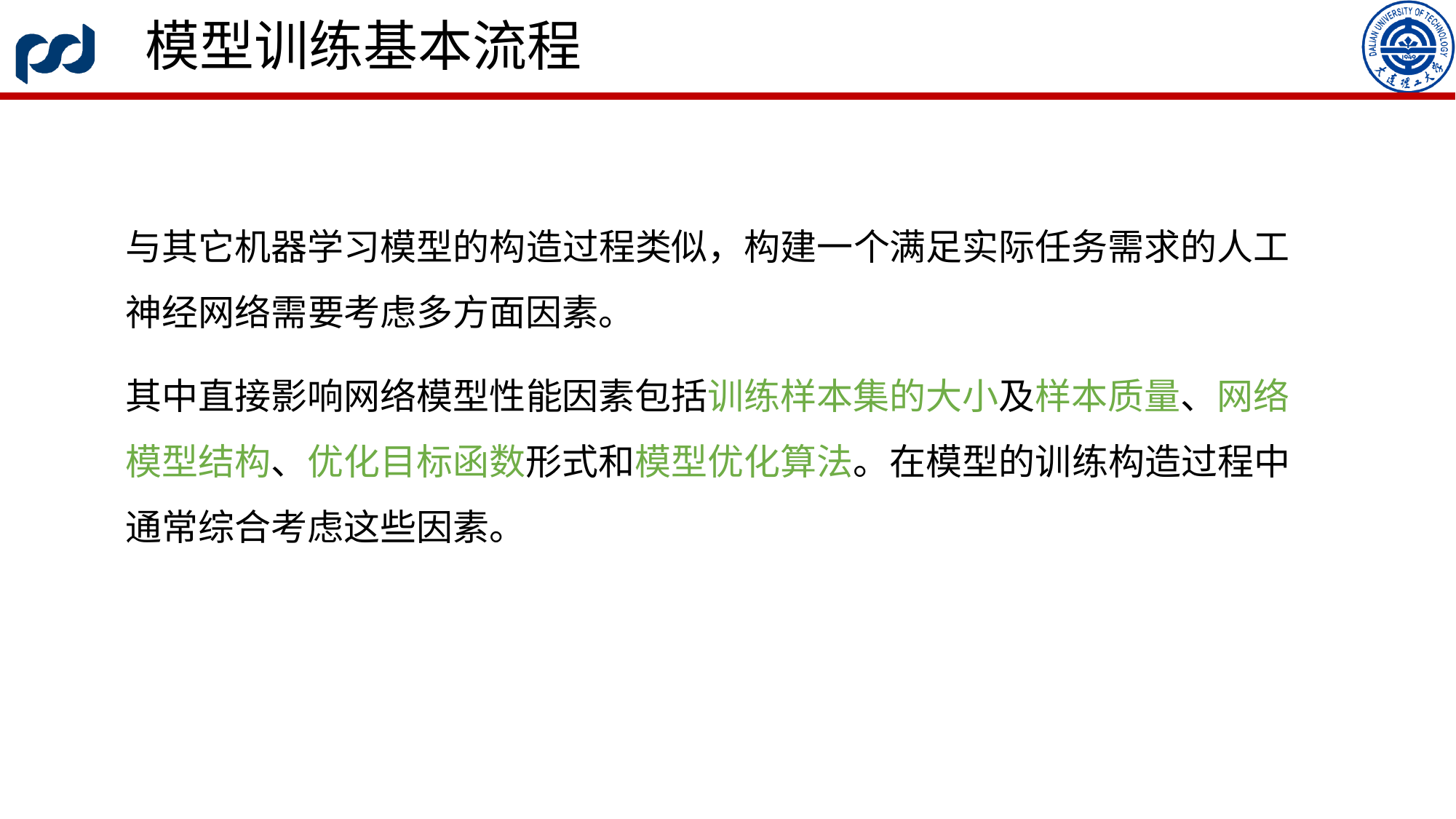

# 模型训练基本流程
与其它机器学习模型的构造过程类似，构建一个满足实际任务需求的人工神经网络需要考虑多方面因素。
其中直接影响网络模型性能因素包括训练样本集的大小及样本质量、网络模型结构、优化目标函数形式和模型优化算法。在模型的训练构造过程中通常综合考虑这些因素。